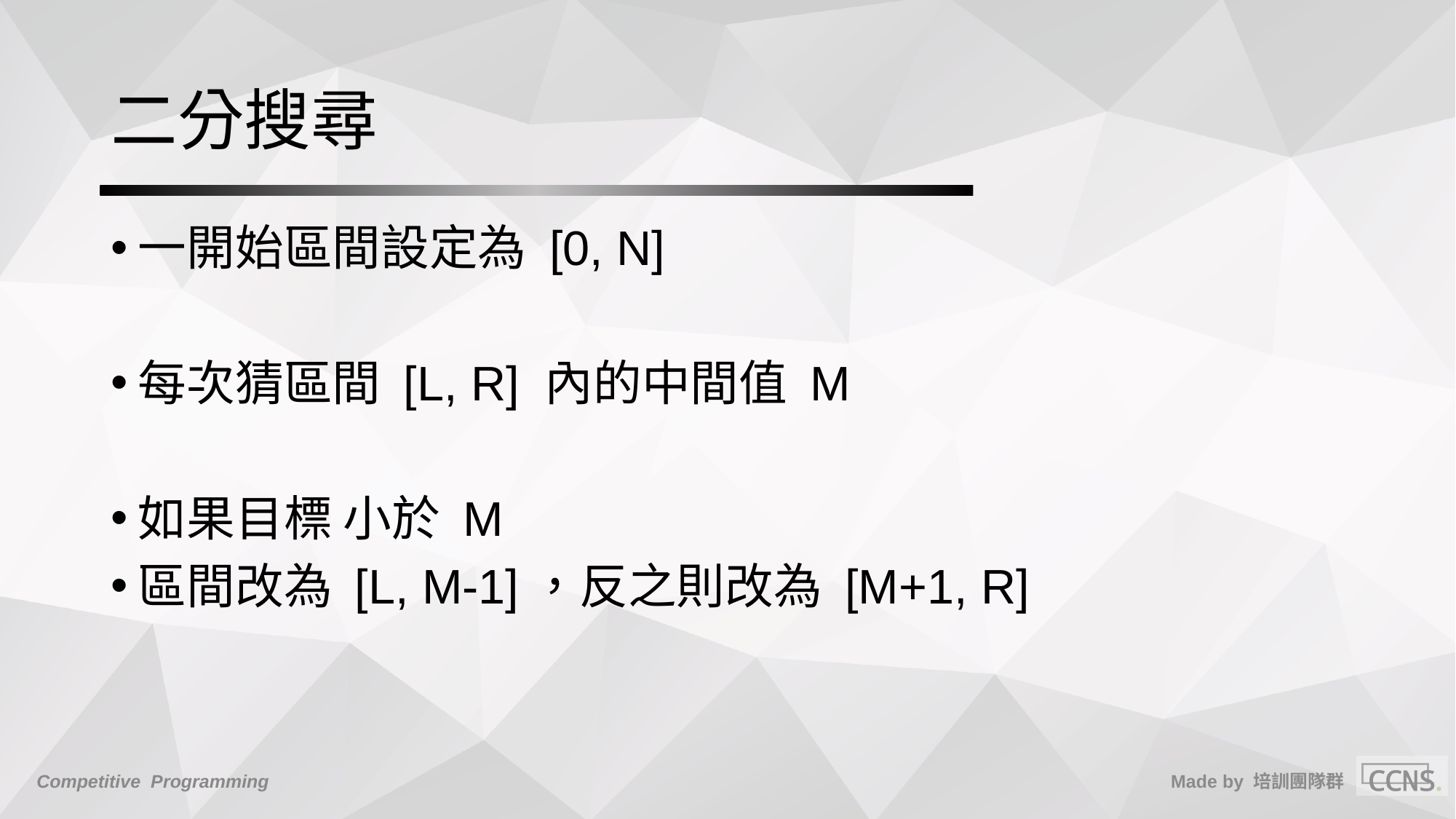

# 二分搜尋
一開始區間設定為 [0, N]

每次猜區間 [L, R] 內的中間值 M

如果目標 小於 M
區間改為 [L, M-1]，反之則改為 [M+1, R]